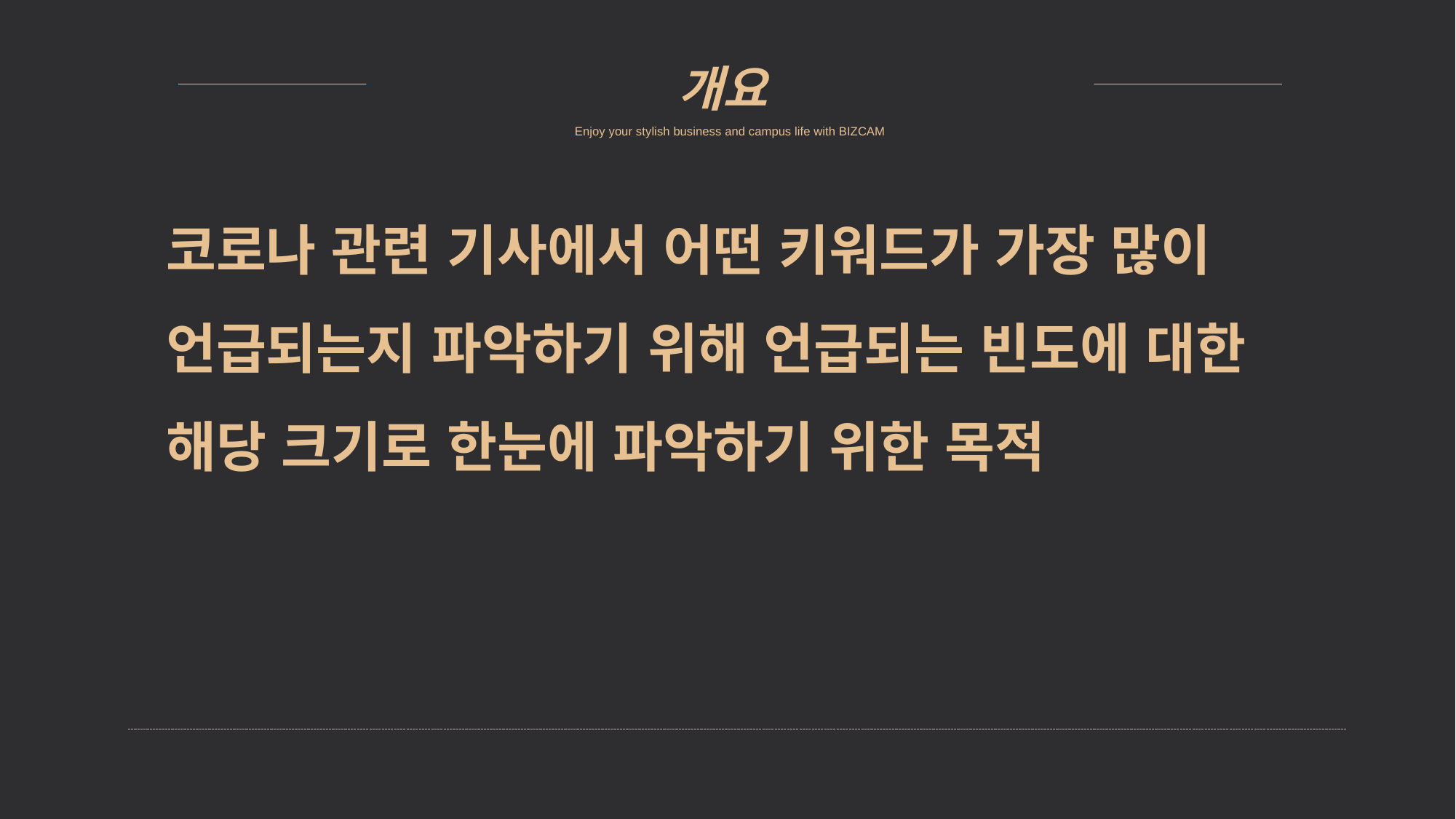

개요
Enjoy your stylish business and campus life with BIZCAM
코로나 관련 기사에서 어떤 키워드가 가장 많이 언급되는지 파악하기 위해 언급되는 빈도에 대한 해당 크기로 한눈에 파악하기 위한 목적